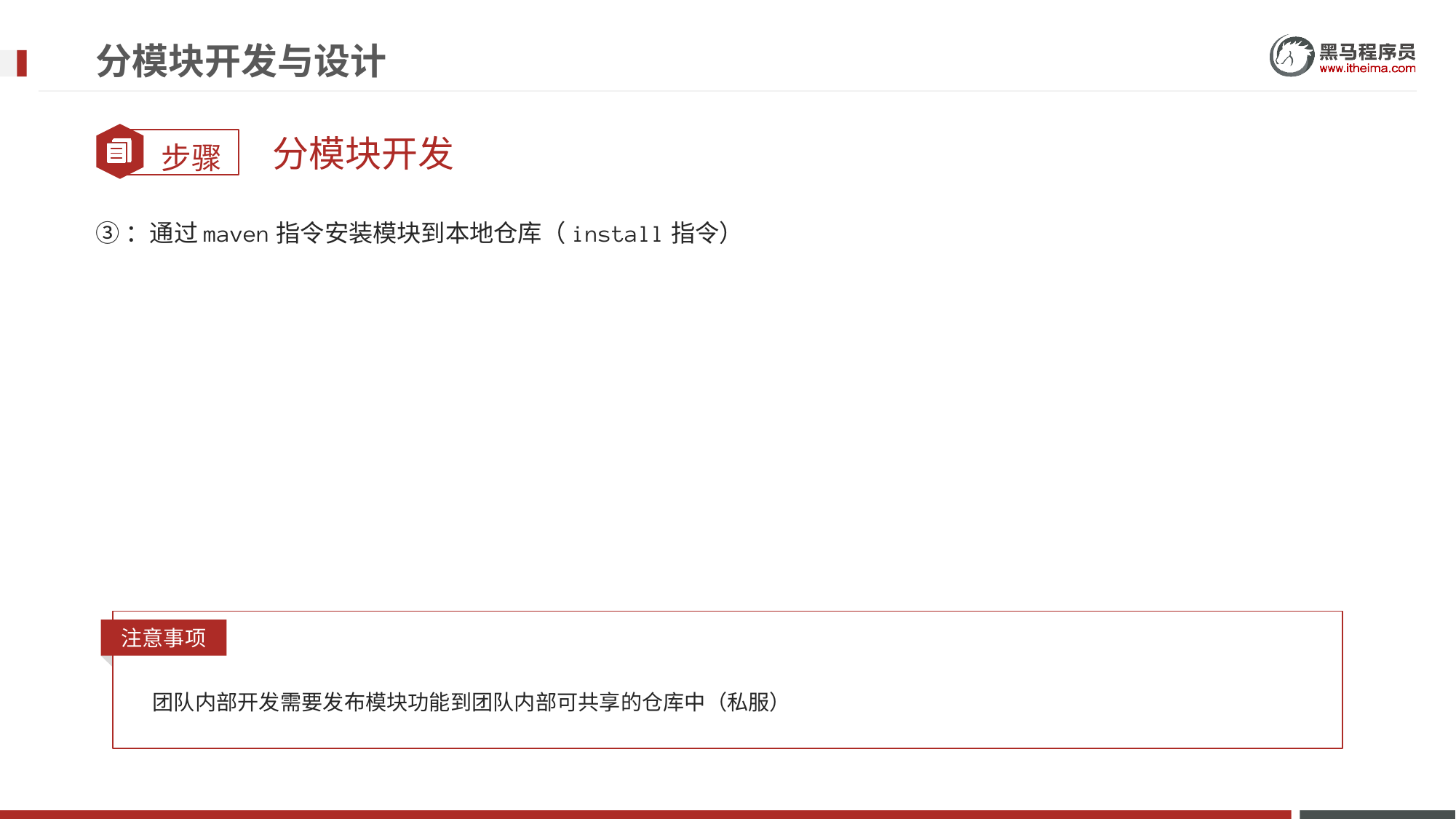

# 分模块开发与设计
分模块开发
③：通过maven指令安装模块到本地仓库（install指令）

注意事项

团队内部开发需要发布模块功能到团队内部可共享的仓库中（私服）